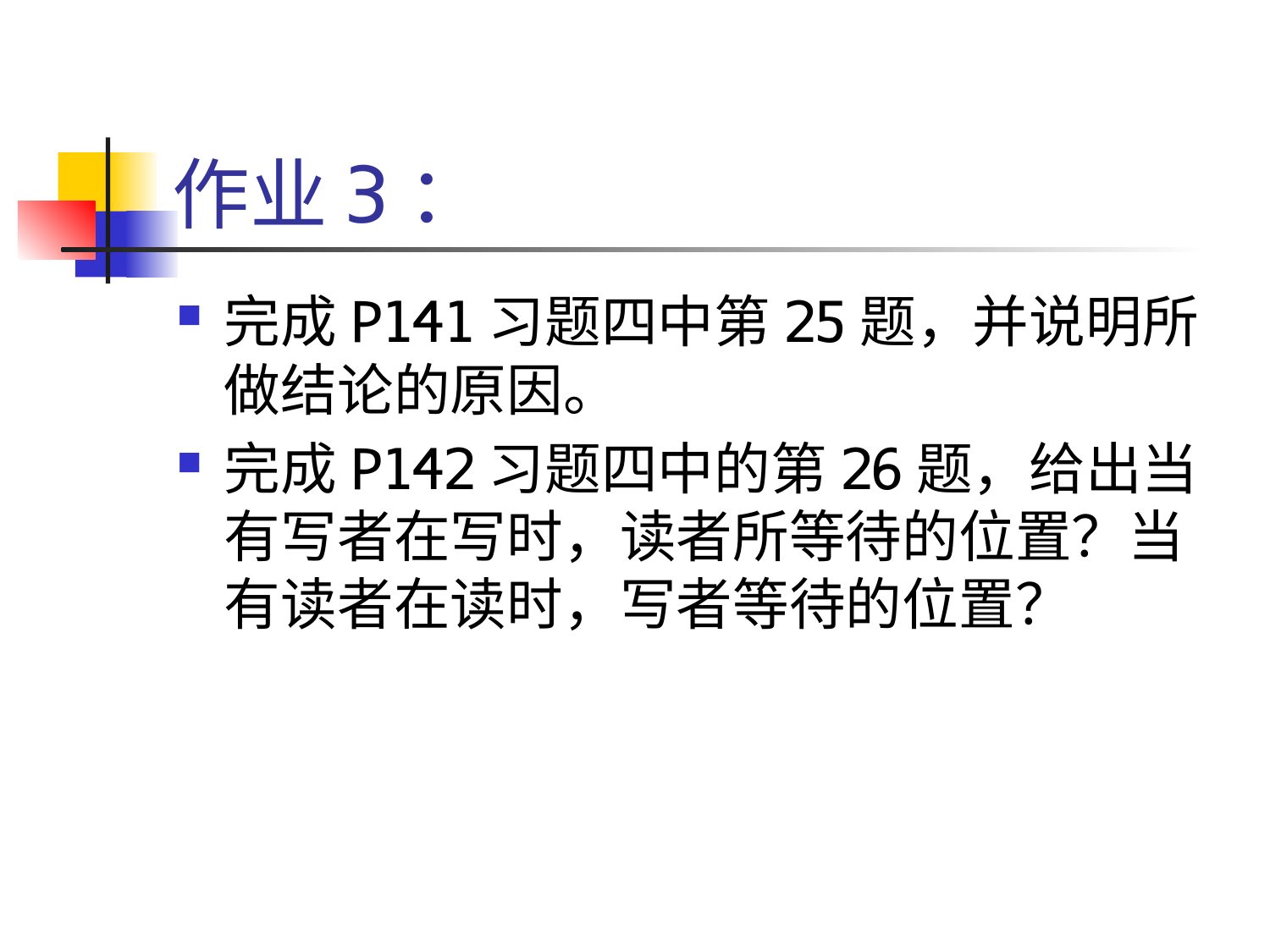

# 作业3：
完成P141习题四中第25题，并说明所做结论的原因。
完成P142习题四中的第26题，给出当有写者在写时，读者所等待的位置？当有读者在读时，写者等待的位置？